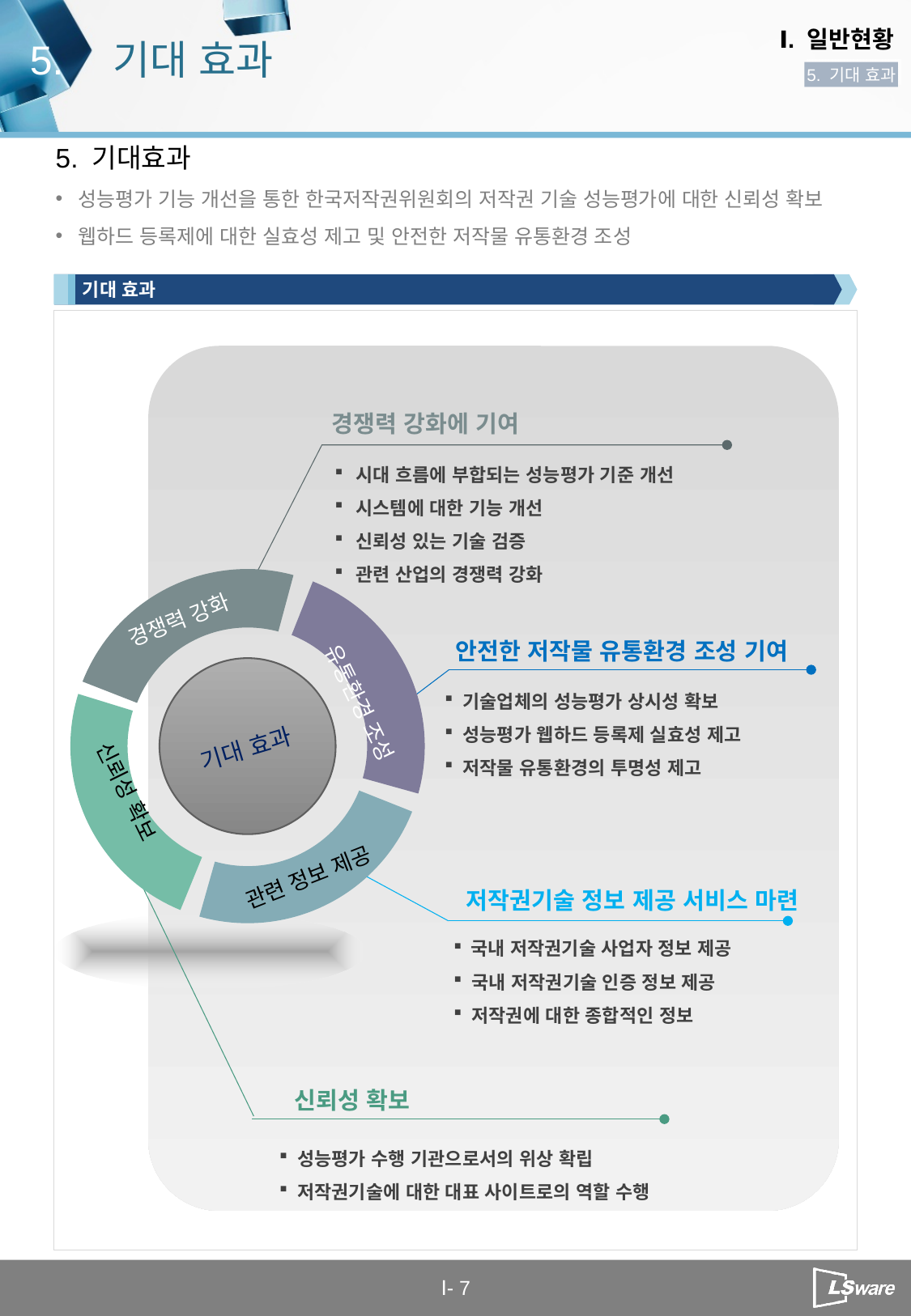

5.
기대 효과
5. 기대 효과
5. 기대효과
성능평가 기능 개선을 통한 한국저작권위원회의 저작권 기술 성능평가에 대한 신뢰성 확보
웹하드 등록제에 대한 실효성 제고 및 안전한 저작물 유통환경 조성

기대 효과

경쟁력 강화에 기여

 시대 흐름에 부합되는 성능평가 기준 개선
 시스템에 대한 기능 개선
 신뢰성 있는 기술 검증
 관련 산업의 경쟁력 강화

경쟁력 강화
안전한 저작물 유통환경 조성 기여
 기술업체의 성능평가 상시성 확보
 성능평가 웹하드 등록제 실효성 제고
 저작물 유통환경의 투명성 제고
유통환경 조성
기대 효과
신뢰성 확보
관련 정보 제공
저작권기술 정보 제공 서비스 마련

 국내 저작권기술 사업자 정보 제공
 국내 저작권기술 인증 정보 제공
 저작권에 대한 종합적인 정보
신뢰성 확보
 성능평가 수행 기관으로서의 위상 확립
 저작권기술에 대한 대표 사이트로의 역할 수행